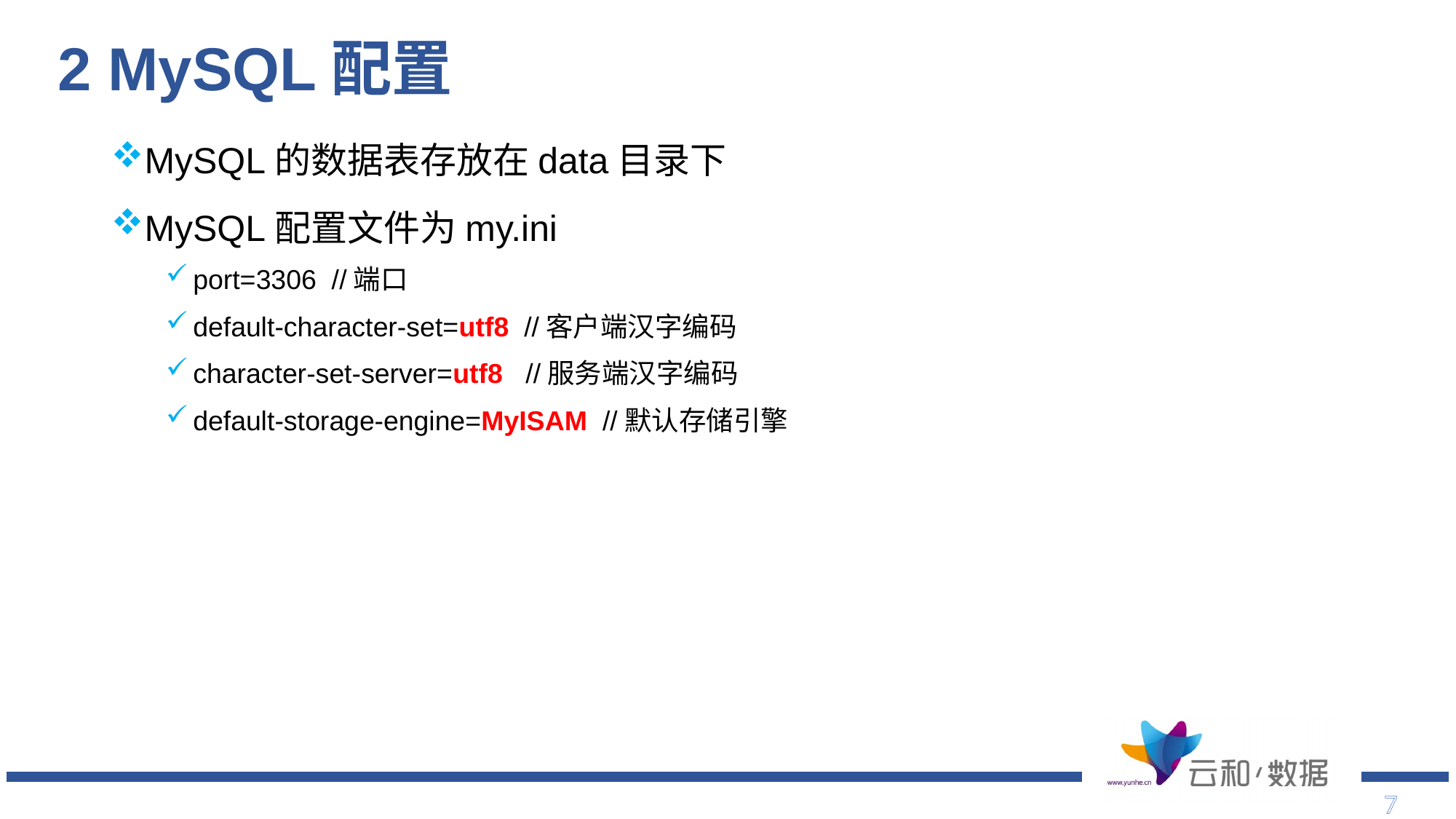

# 2 MySQL配置
MySQL的数据表存放在data目录下
MySQL配置文件为my.ini
port=3306  //端口
default-character-set=utf8  //客户端汉字编码
character-set-server=utf8   //服务端汉字编码
default-storage-engine=MyISAM  //默认存储引擎